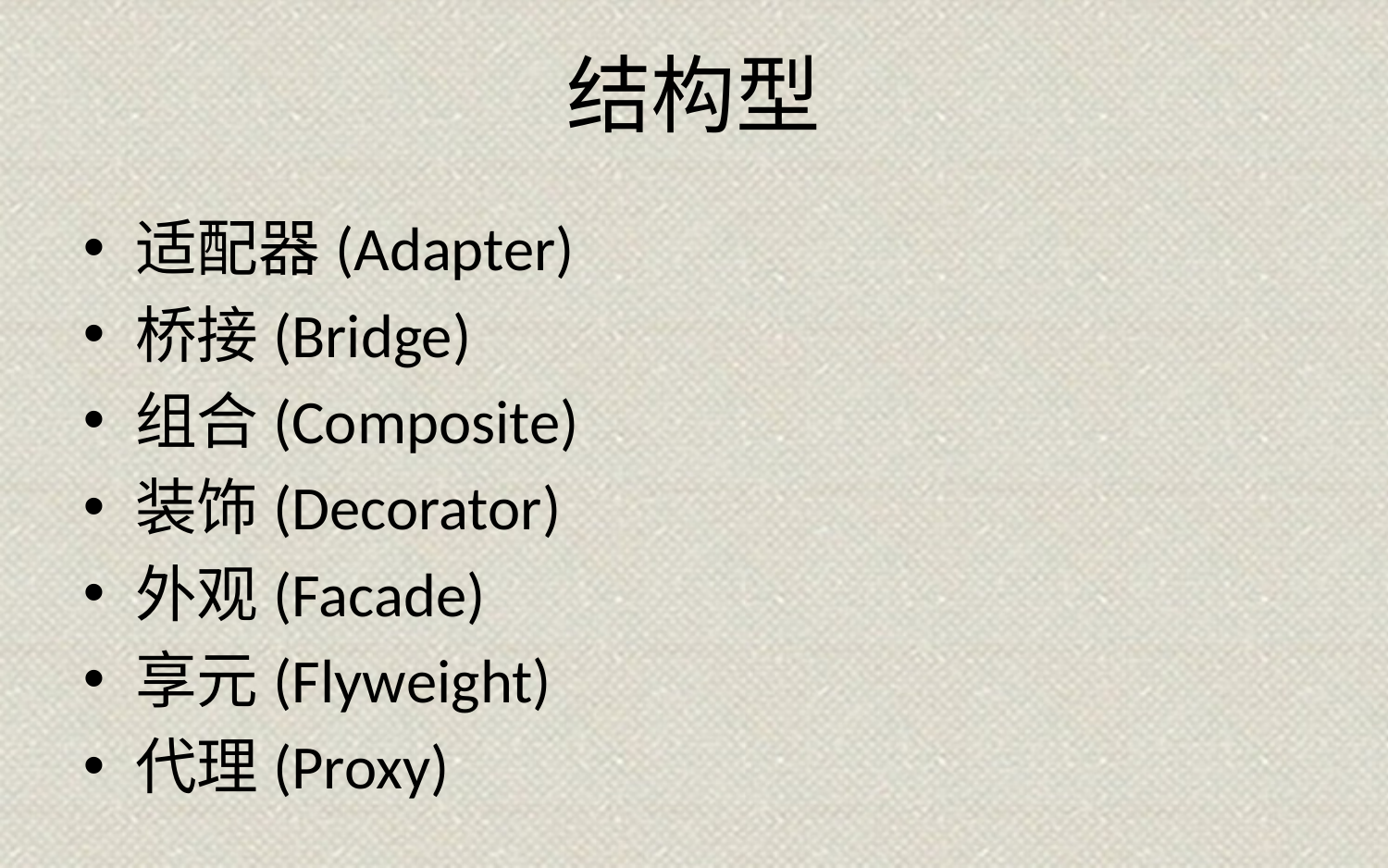

# 结构型
适配器(Adapter)
桥接(Bridge)
组合(Composite)
装饰(Decorator)
外观(Facade)
享元(Flyweight)
代理(Proxy)